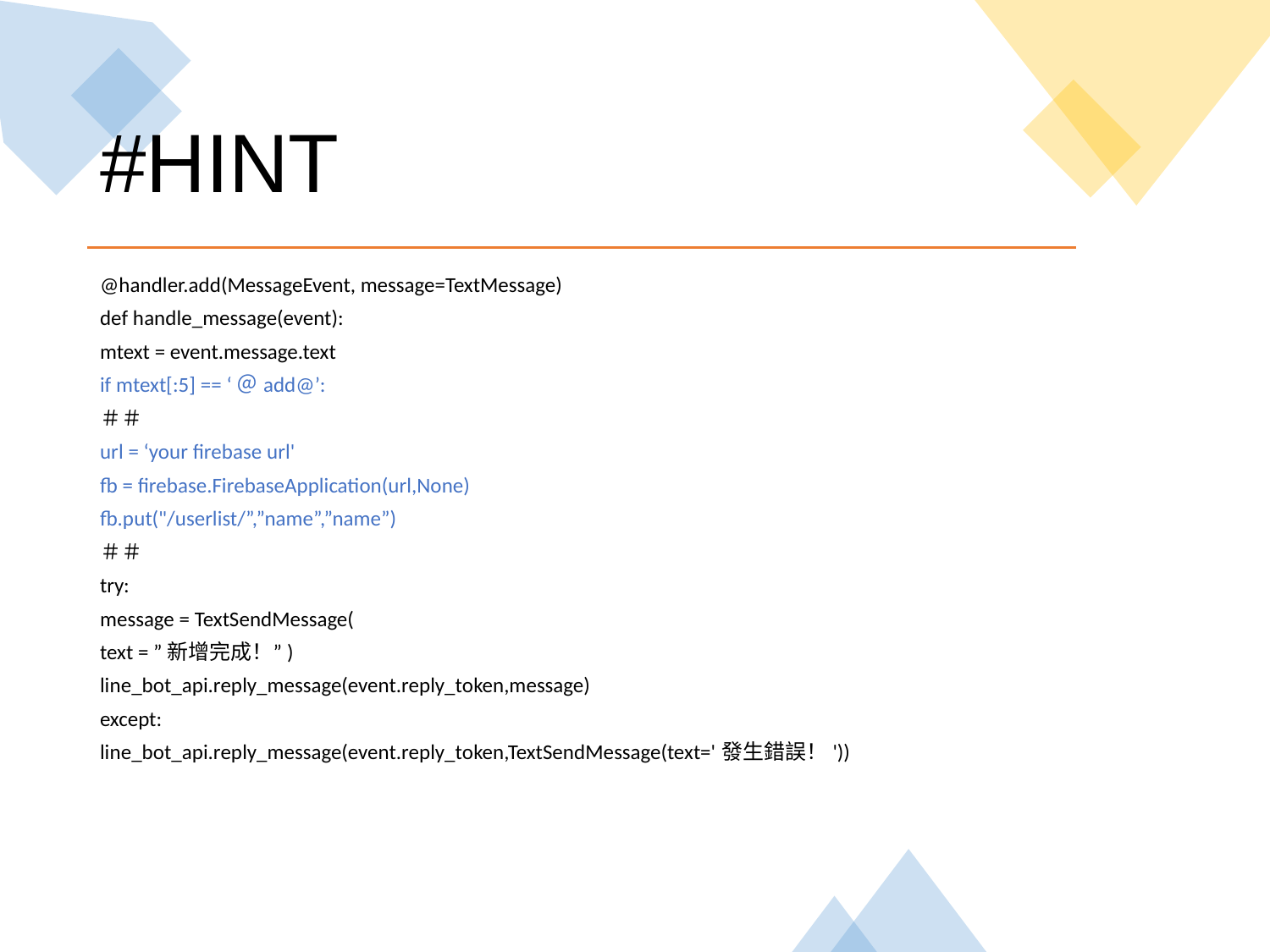

# #HINT

@handler.add(MessageEvent, message=TextMessage)
def handle_message(event):
mtext = event.message.text
if mtext[:5] == ‘＠add@’:
＃＃
url = ‘your firebase url'
fb = firebase.FirebaseApplication(url,None)
fb.put("/userlist/”,”name”,”name”)
＃＃
try:
message = TextSendMessage(
text = ”新增完成！”)
line_bot_api.reply_message(event.reply_token,message)
except:
line_bot_api.reply_message(event.reply_token,TextSendMessage(text='發生錯誤！'))